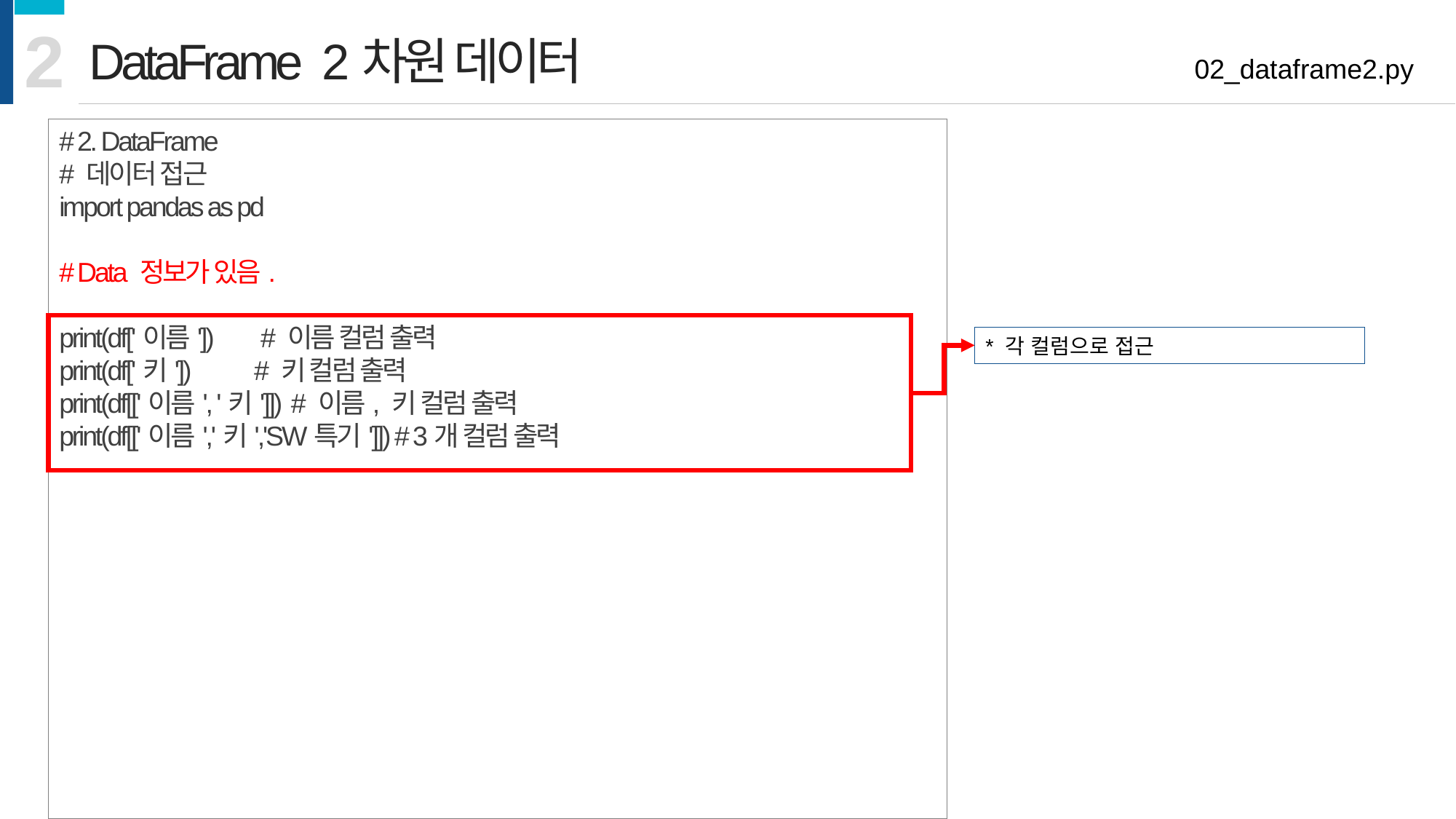

2
DataFrame  2차원 데이터
02_dataframe2.py
# 2. DataFrame
# 데이터 접근
import pandas as pd

# Data 정보가 있음.

print(df['이름'])         # 이름 컬럼 출력
print(df['키'])            # 키 컬럼 출력
print(df[['이름', '키']])  # 이름, 키 컬럼 출력
print(df[['이름','키','SW특기']]) # 3개 컬럼 출력

* 각 컬럼으로 접근